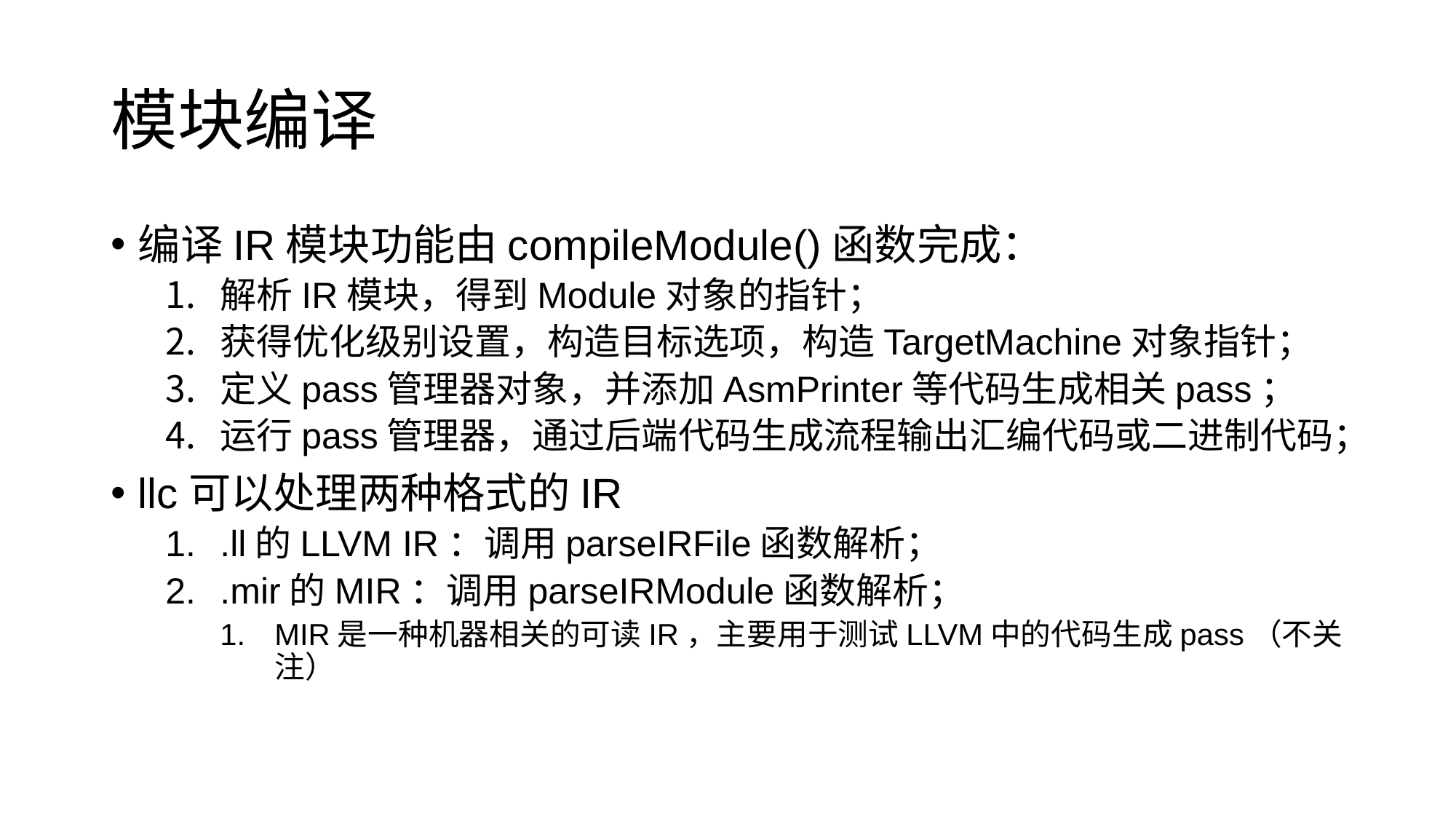

# 模块编译
编译IR模块功能由compileModule()函数完成：
解析IR模块，得到Module对象的指针；
获得优化级别设置，构造目标选项，构造TargetMachine对象指针；
定义pass管理器对象，并添加AsmPrinter等代码生成相关pass；
运行pass管理器，通过后端代码生成流程输出汇编代码或二进制代码；
llc可以处理两种格式的IR
.ll的LLVM IR：调用parseIRFile函数解析；
.mir的MIR：调用parseIRModule函数解析；
MIR是一种机器相关的可读IR，主要用于测试LLVM中的代码生成pass（不关注）